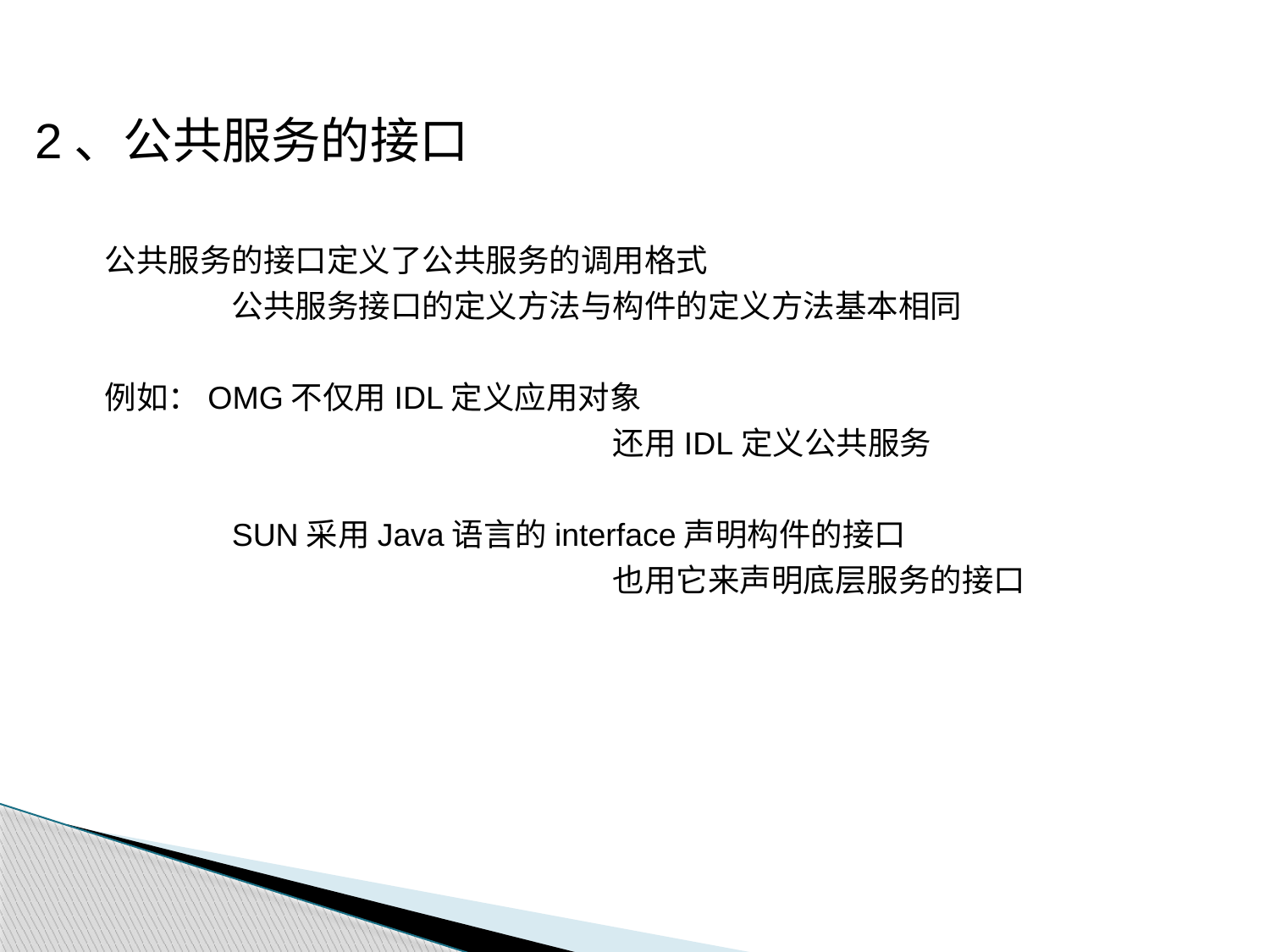

2、公共服务的接口
公共服务的接口定义了公共服务的调用格式
	公共服务接口的定义方法与构件的定义方法基本相同

例如：OMG不仅用IDL定义应用对象
				还用IDL定义公共服务

	SUN采用Java语言的interface声明构件的接口
				也用它来声明底层服务的接口